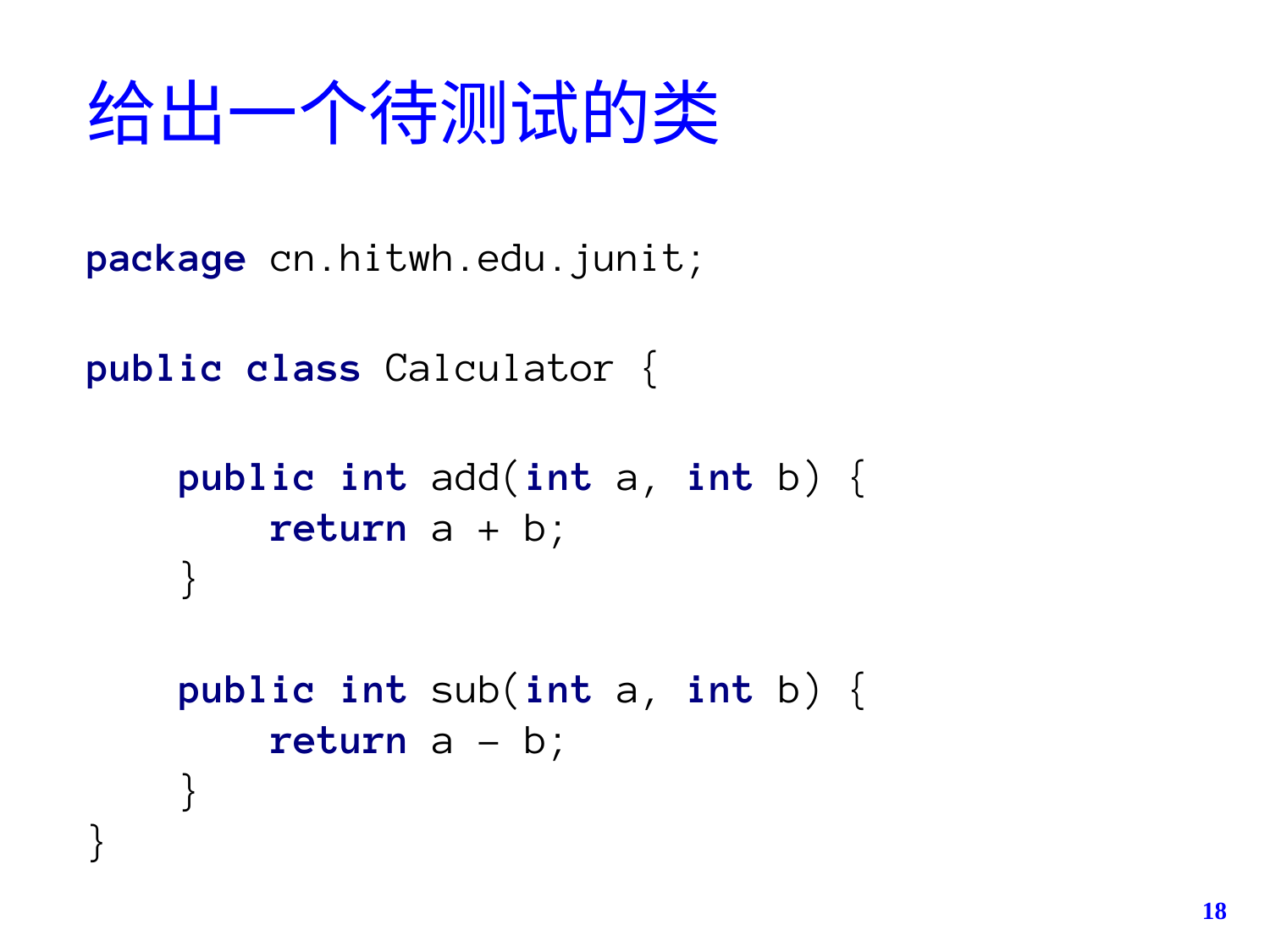

# 给出一个待测试的类
package cn.hitwh.edu.junit;
public class Calculator {
    public int add(int a, int b) {
        return a + b;
    }
    public int sub(int a, int b) {
        return a - b;
    }
}

18